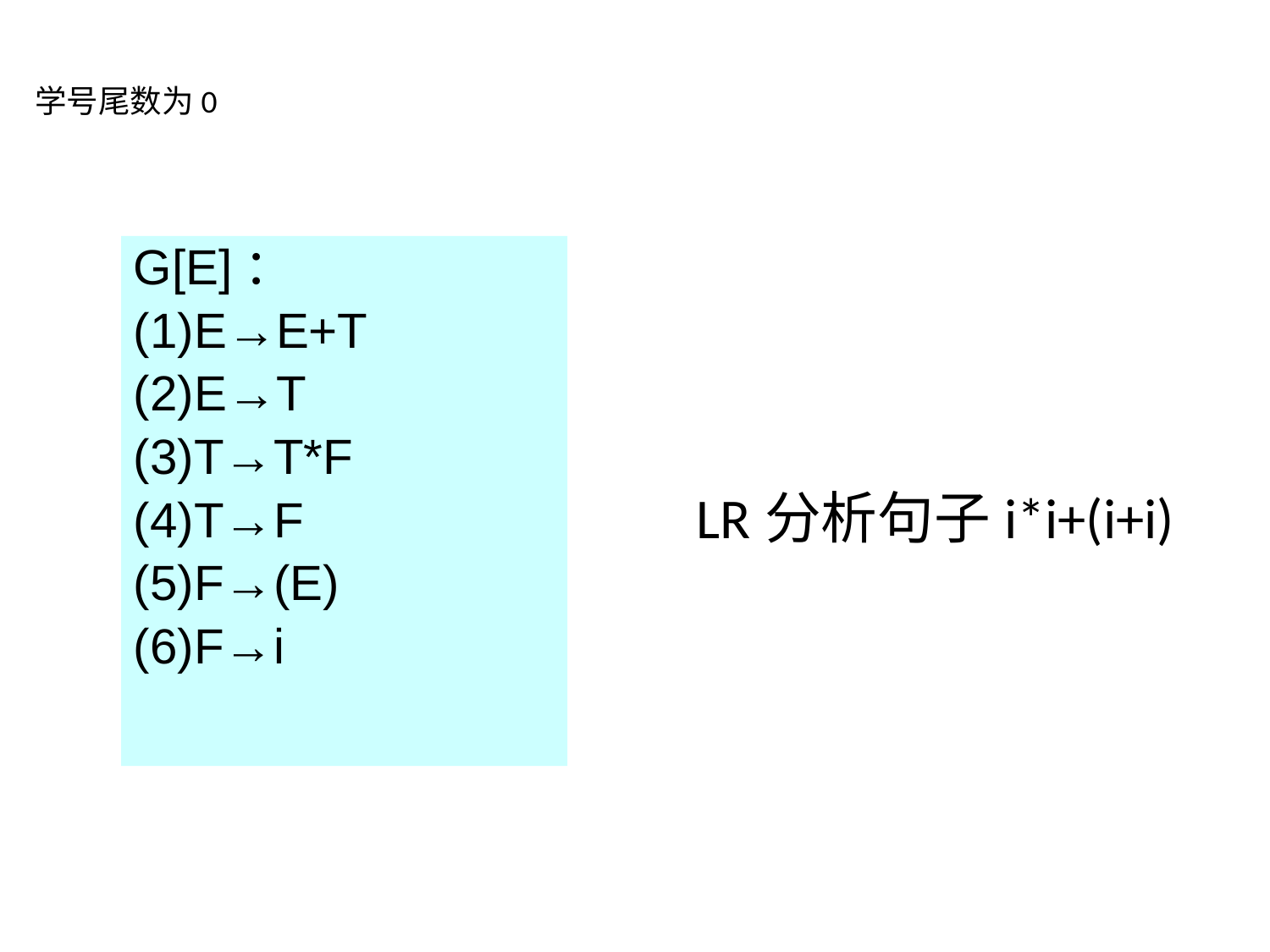

学号尾数为0
G[E]：
(1)E→E+T
(2)E→T
(3)T→T*F
(4)T→F
(5)F→(E)
(6)F→i
LR分析句子i*i+(i+i)